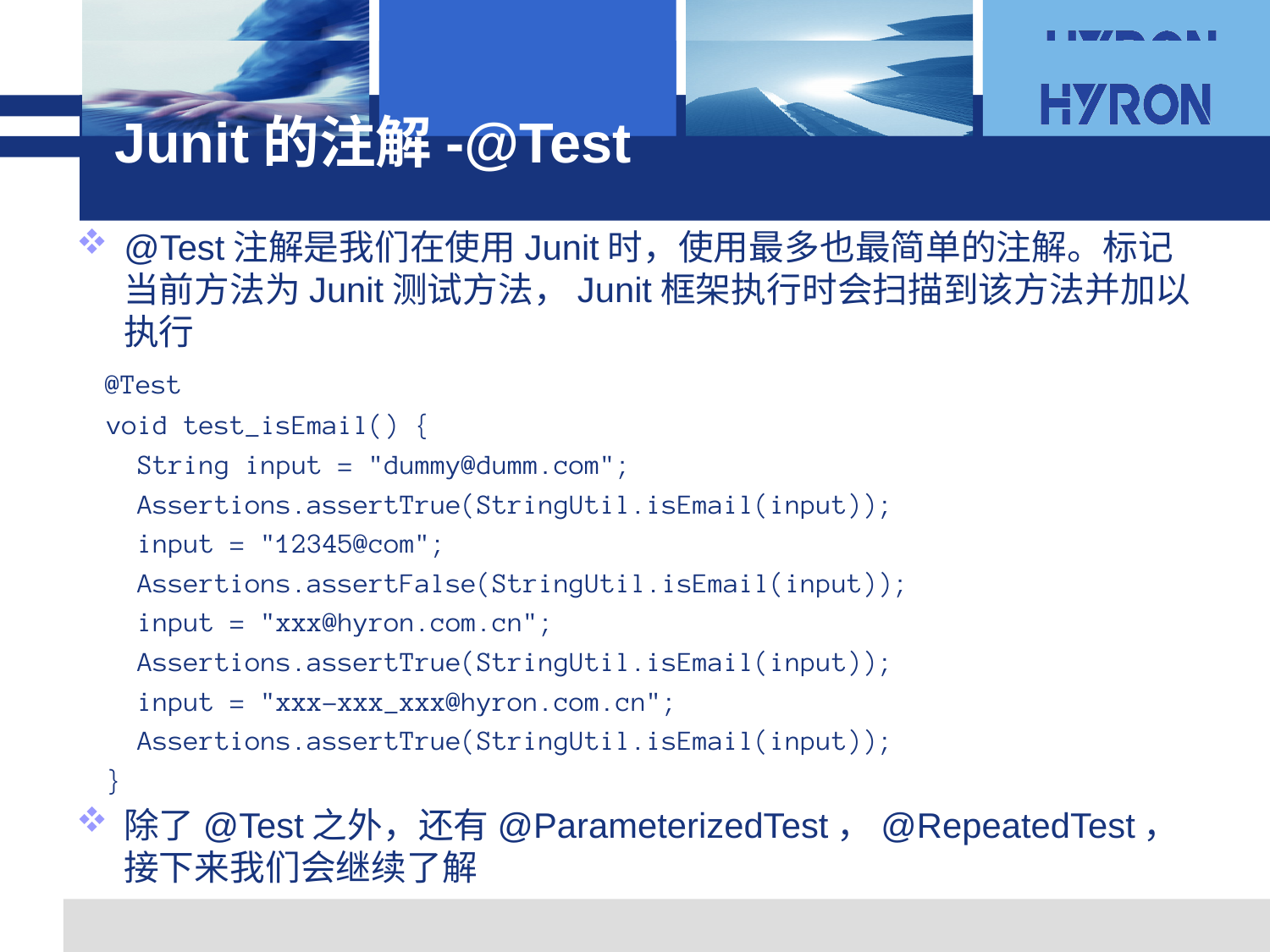

# Junit的注解-@Test
@Test注解是我们在使用Junit时，使用最多也最简单的注解。标记当前方法为Junit测试方法，Junit框架执行时会扫描到该方法并加以执行
   @Test
  void test_isEmail() {
    String input = "dummy@dumm.com";
    Assertions.assertTrue(StringUtil.isEmail(input));
    input = "12345@com";
    Assertions.assertFalse(StringUtil.isEmail(input));
    input = "xxx@hyron.com.cn";
    Assertions.assertTrue(StringUtil.isEmail(input));
    input = "xxx-xxx_xxx@hyron.com.cn";
    Assertions.assertTrue(StringUtil.isEmail(input));
  }
除了@Test之外，还有@ParameterizedTest，@RepeatedTest，接下来我们会继续了解